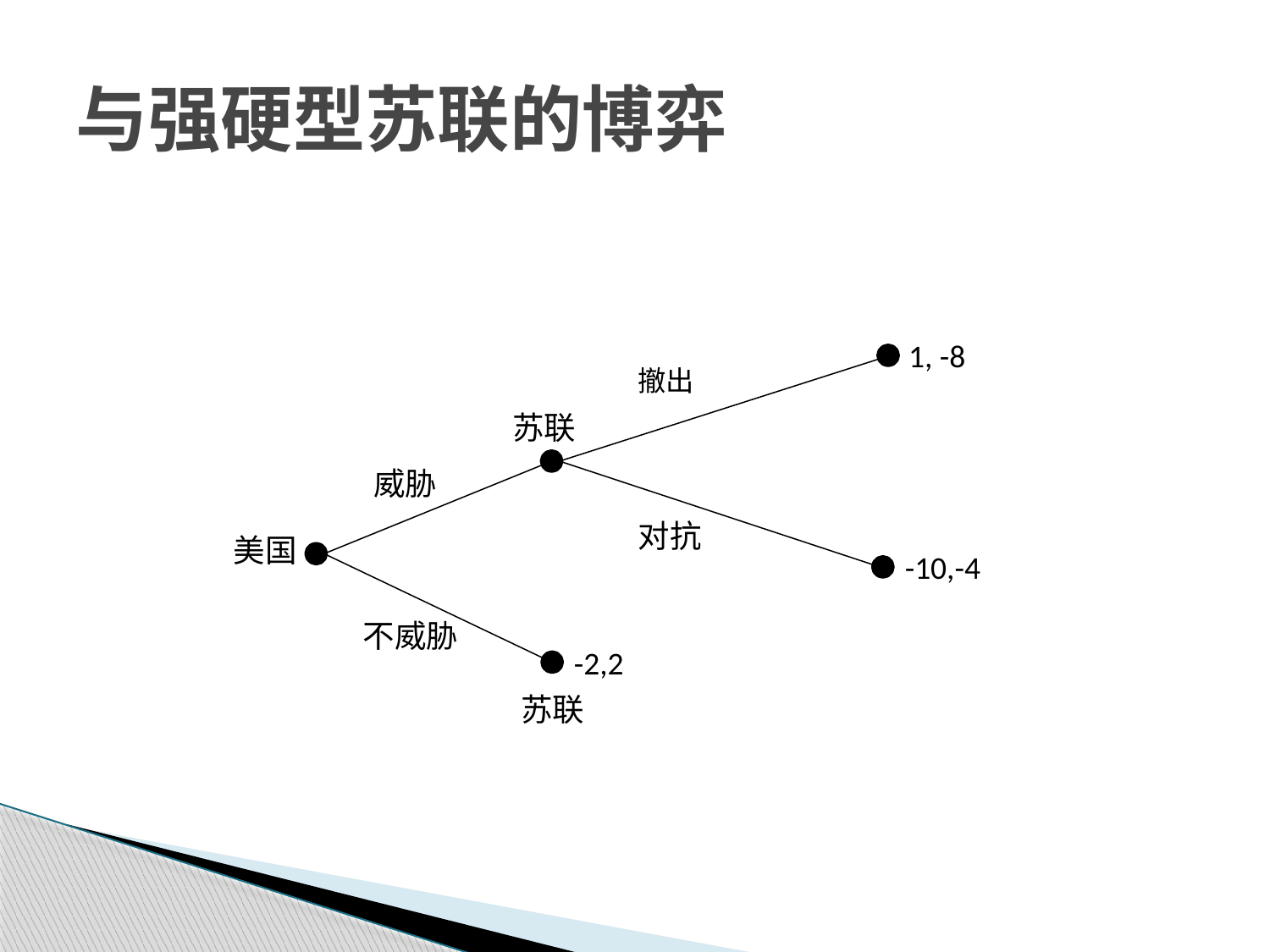

# 与强硬型苏联的博弈

1, -8

撤出
苏联

威胁
对抗
美国
-10,-4

不威胁
-2,2

苏联